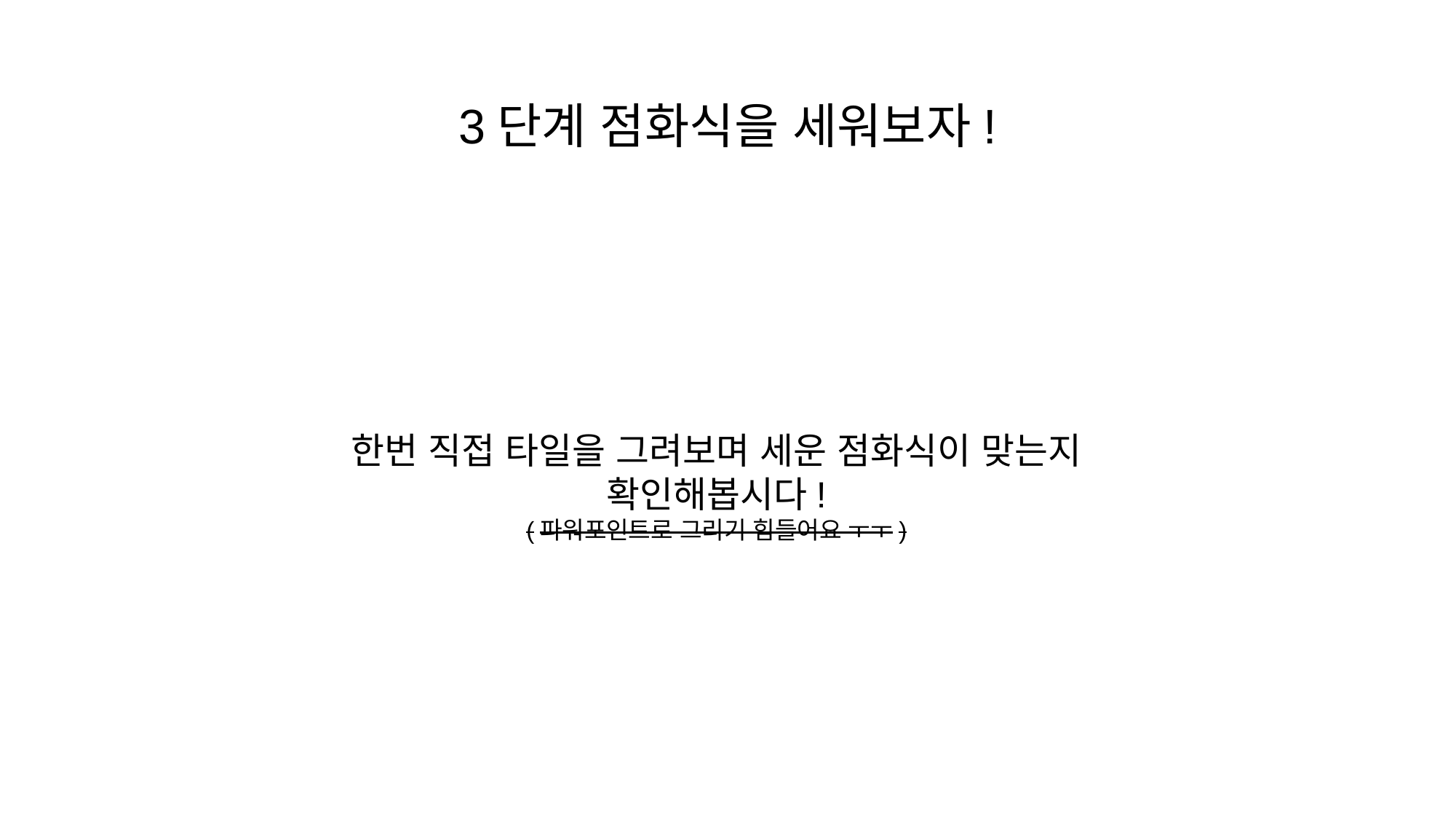

3단계 점화식을 세워보자!
한번 직접 타일을 그려보며 세운 점화식이 맞는지
확인해봅시다!
(파워포인트로 그리기 힘들어요 ㅜㅜ)